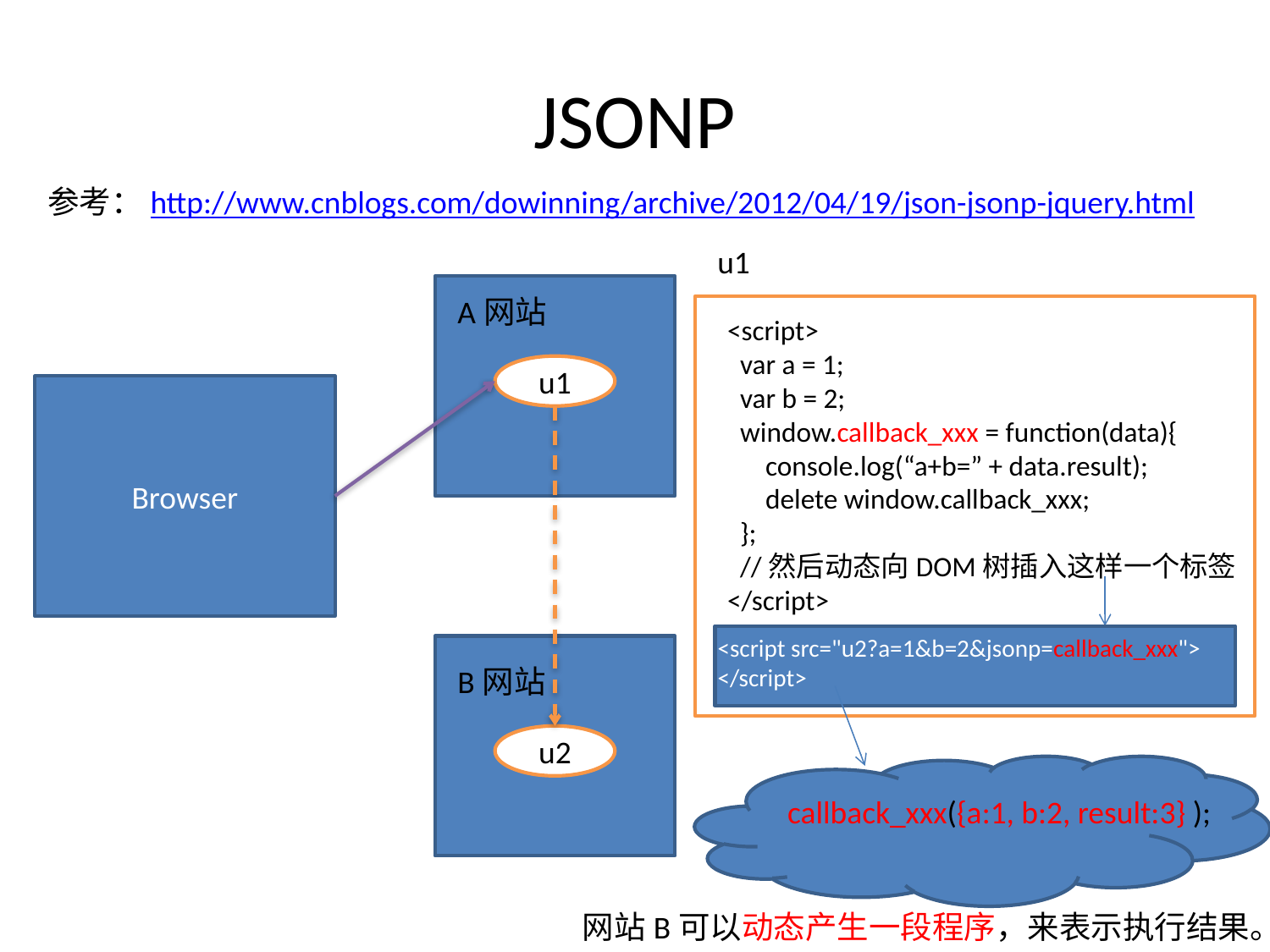

# JSONP
参考：http://www.cnblogs.com/dowinning/archive/2012/04/19/json-jsonp-jquery.html
u1

A网站

<script>
  var a = 1;
  var b = 2;
  window.callback_xxx = function(data){
      console.log(“a+b=” + data.result);
      delete window.callback_xxx;
  };
  //然后动态向DOM树插入这样一个标签
</script>

u1
Browser
<script src="u2?a=1&b=2&jsonp=callback_xxx">
</script>

B网站
u2

callback_xxx({a:1, b:2, result:3} );
网站B可以动态产生一段程序，来表示执行结果。